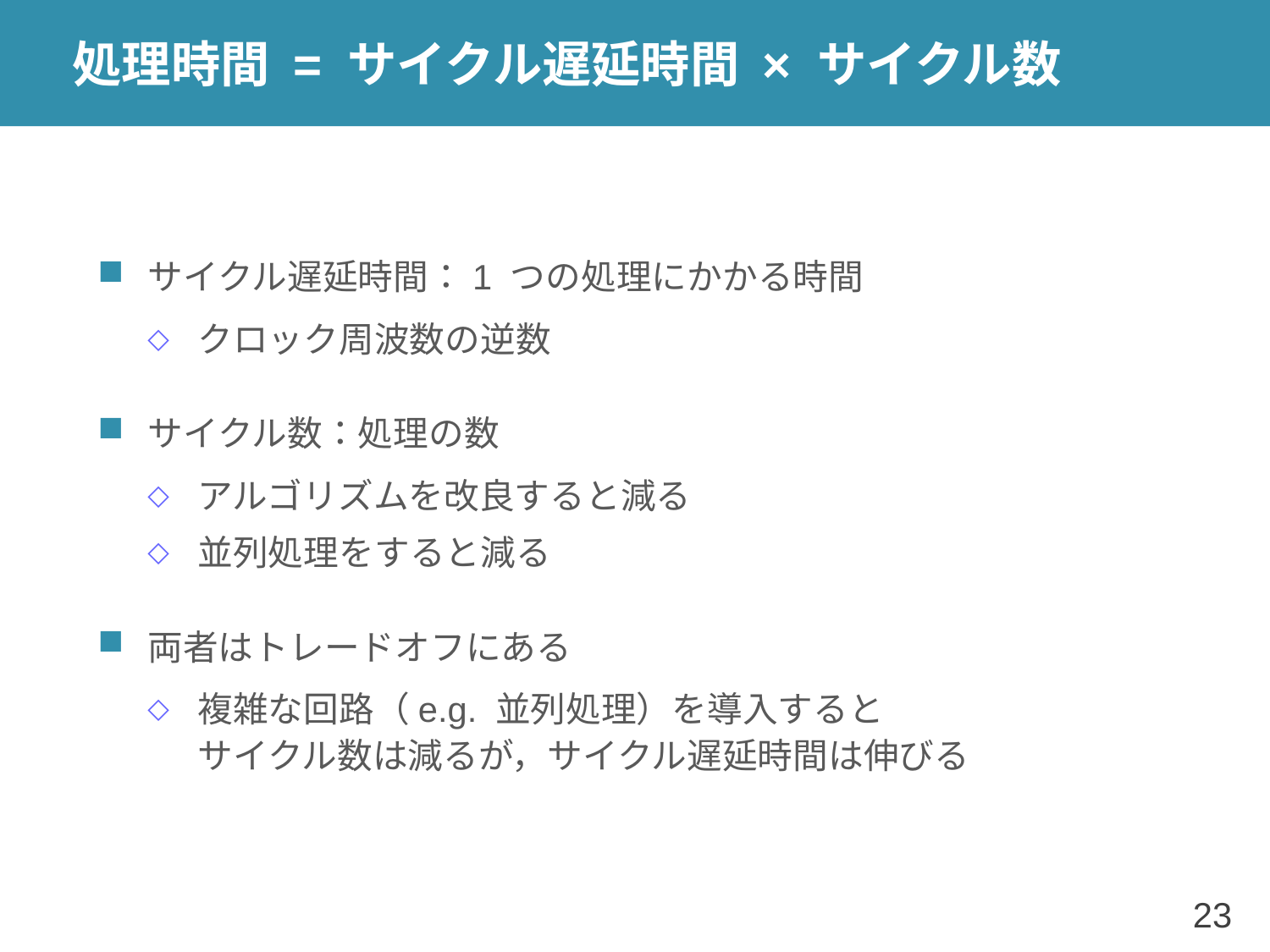

# 処理時間 = サイクル遅延時間 × サイクル数
サイクル遅延時間：1 つの処理にかかる時間
クロック周波数の逆数
サイクル数：処理の数
アルゴリズムを改良すると減る
並列処理をすると減る
両者はトレードオフにある
複雑な回路（e.g. 並列処理）を導入すると
サイクル数は減るが，サイクル遅延時間は伸びる